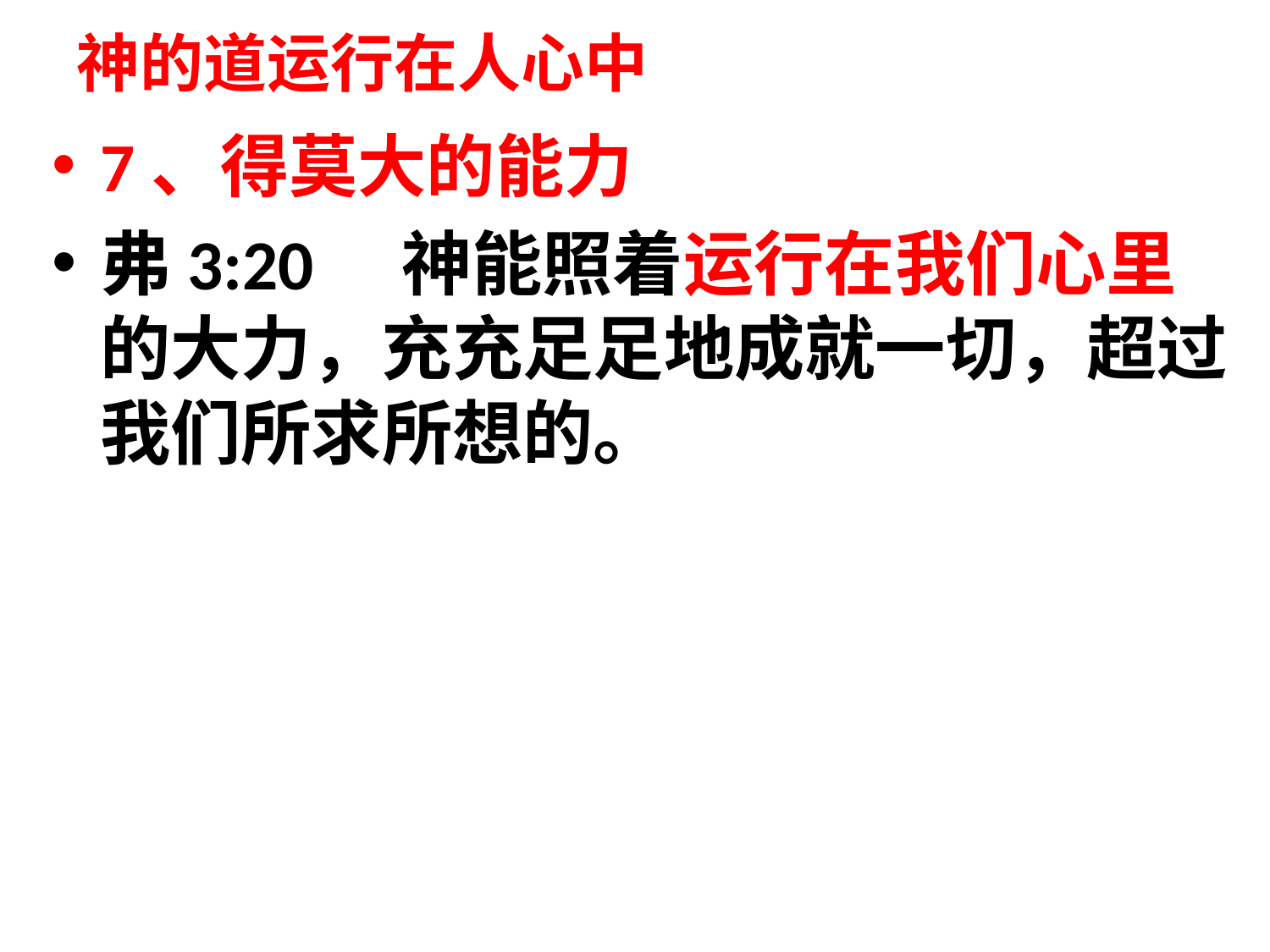

# 神的道运行在人心中
7、得莫大的能力
弗3:20　神能照着运行在我们心里的大力，充充足足地成就一切，超过我们所求所想的。